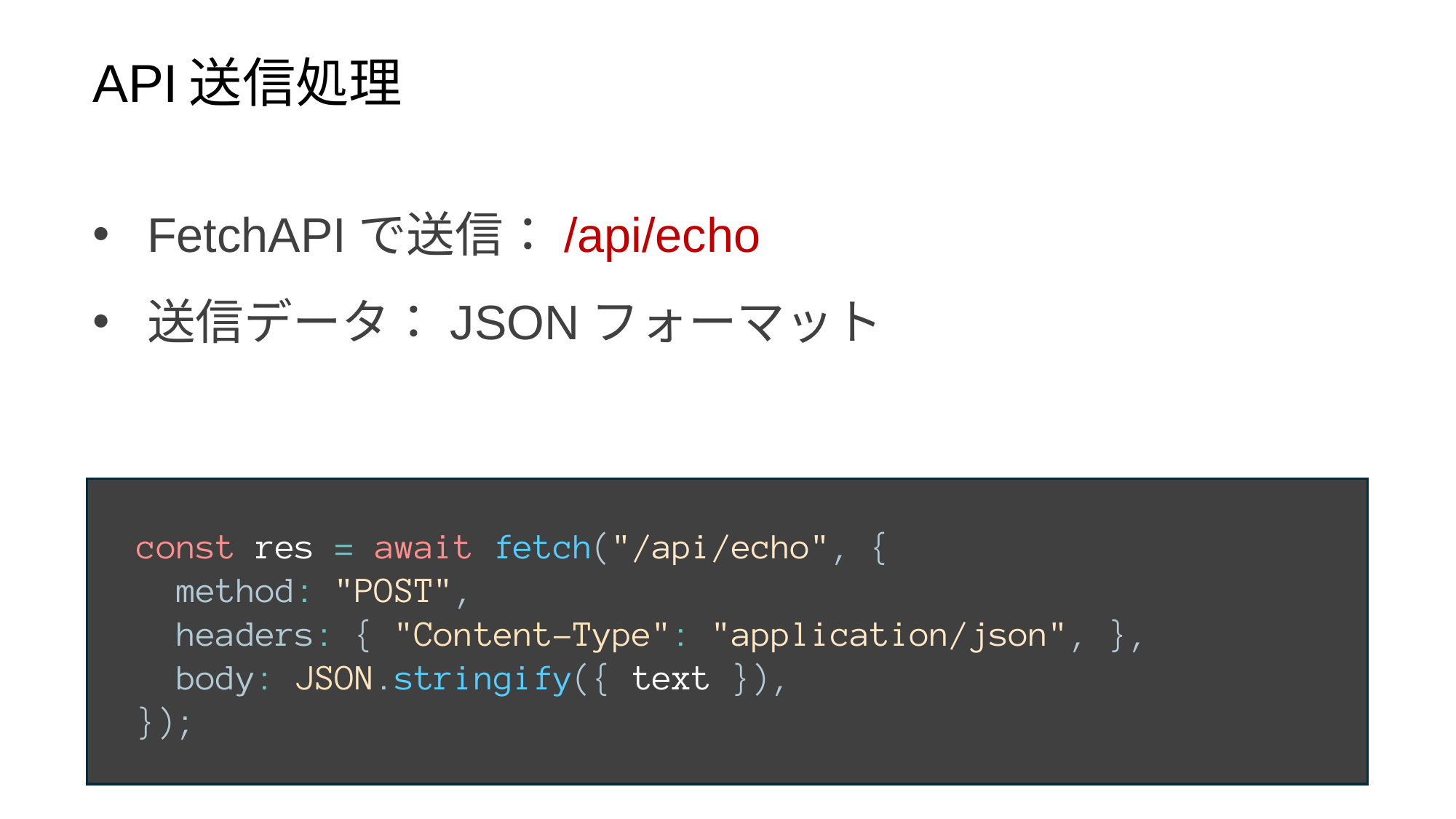

API送信処理
FetchAPIで送信：/api/echo
送信データ：JSONフォーマット
  const res = await fetch("/api/echo", {
    method: "POST",
    headers: { "Content-Type": "application/json", },
    body: JSON.stringify({ text }),
  });